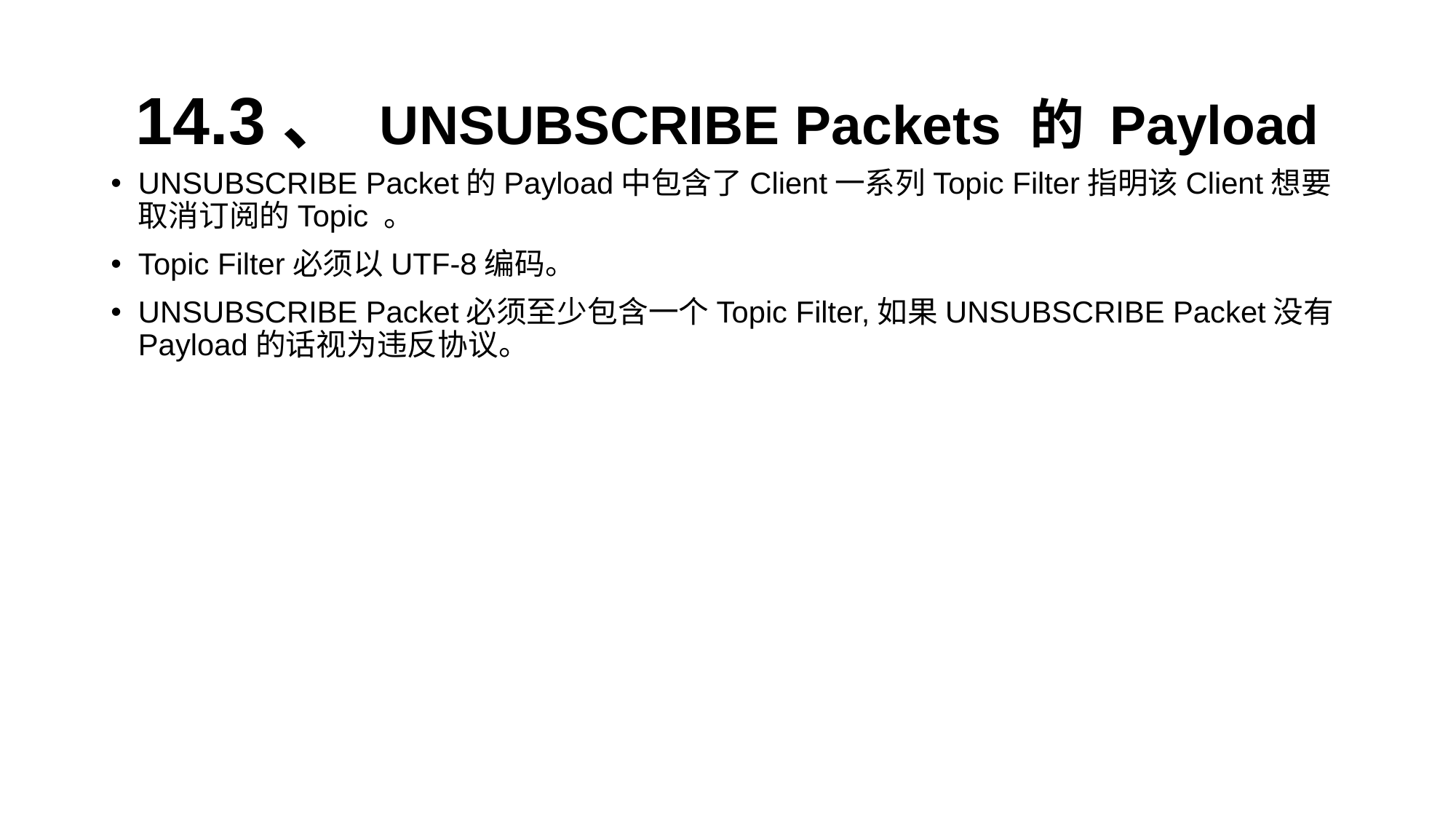

# 14.3、 UNSUBSCRIBE Packets 的 Payload
UNSUBSCRIBE Packet的Payload中包含了Client一系列Topic Filter指明该Client想要取消订阅的Topic 。
Topic Filter必须以UTF-8编码。
UNSUBSCRIBE Packet必须至少包含一个Topic Filter,如果UNSUBSCRIBE Packet没有Payload的话视为违反协议。